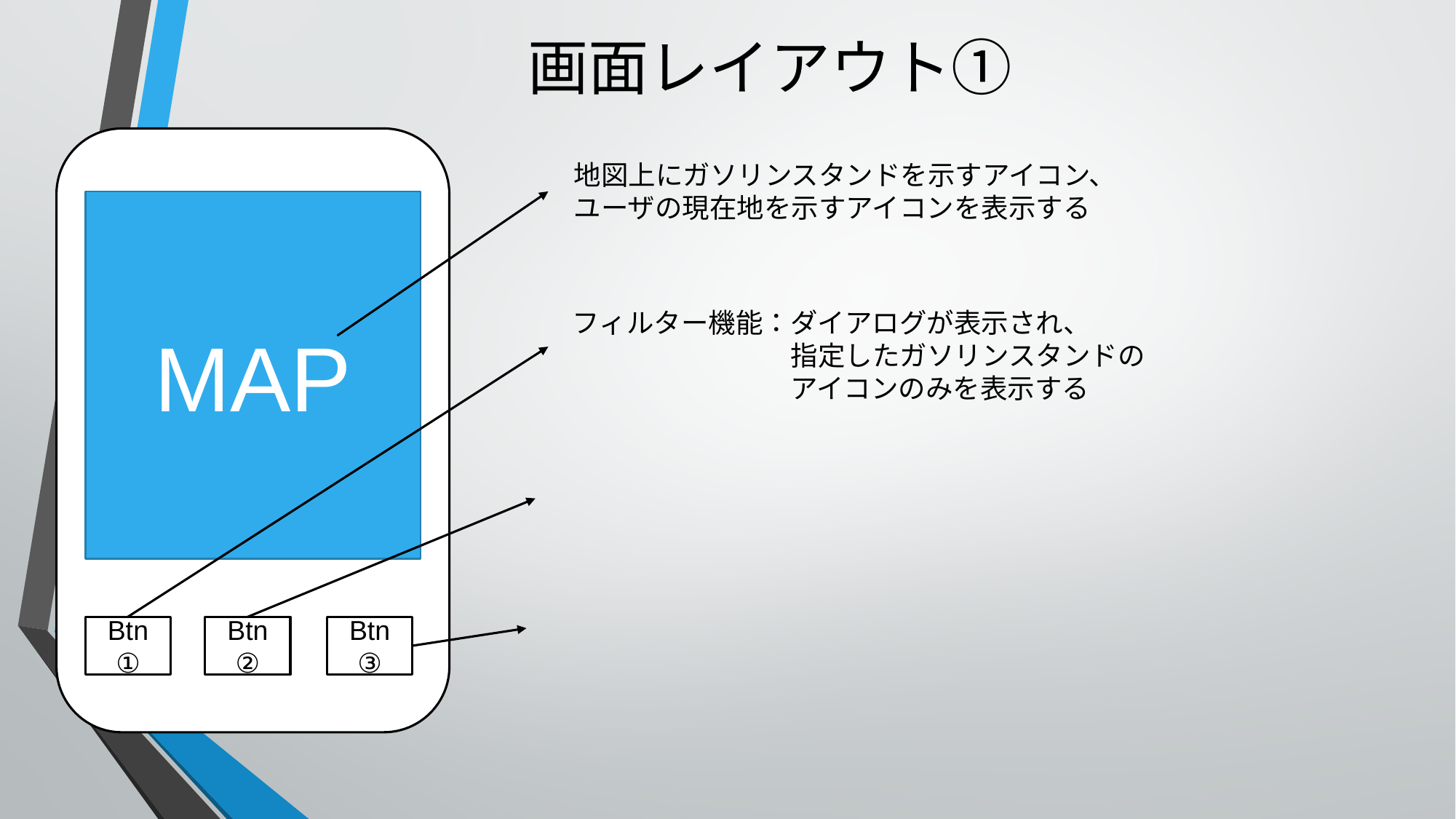

# 画面レイアウト①

MAP
Btn①
Btn②
Btn
③
地図上にガソリンスタンドを示すアイコン、
ユーザの現在地を示すアイコンを表示する
フィルター機能：ダイアログが表示され、
　　　　　　　　指定したガソリンスタンドの
　　　　　　　　アイコンのみを表示する